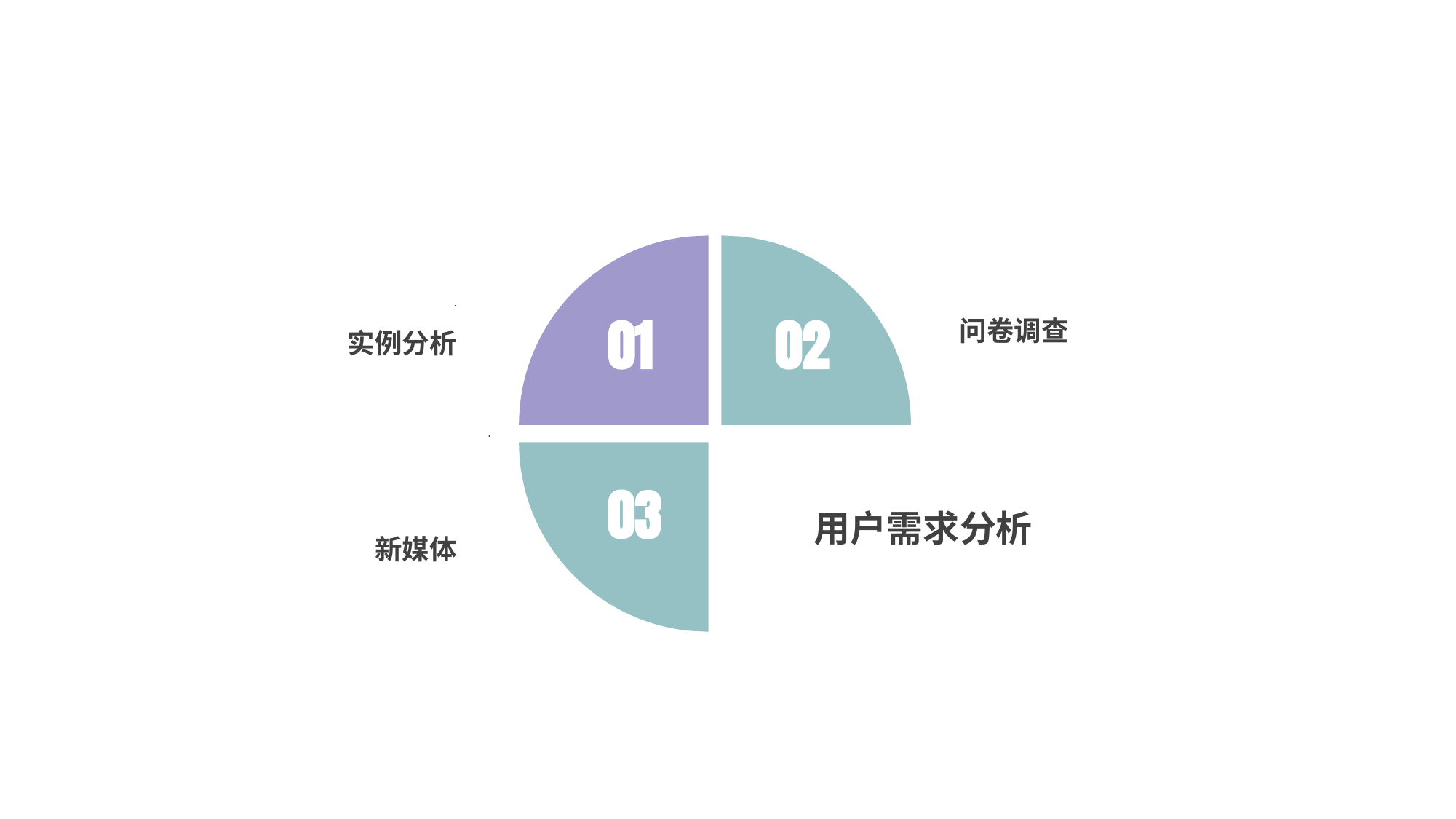

.
问卷调查
01
02
实例分析
.

03
04
用户需求分析
新媒体